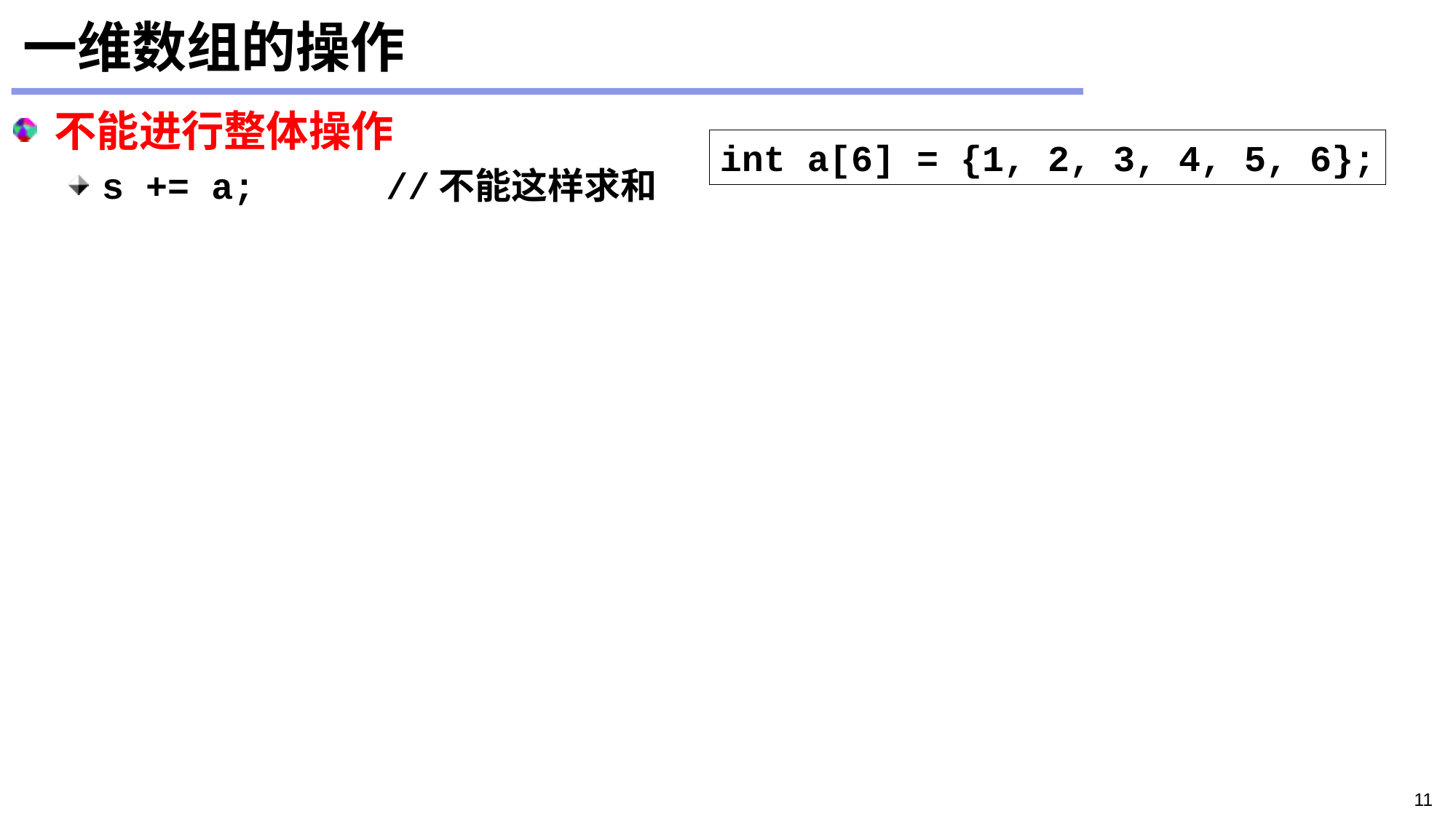

# 一维数组的操作
不能进行整体操作
s += a;      //不能这样求和

int a[6] = {1, 2, 3, 4, 5, 6};
11